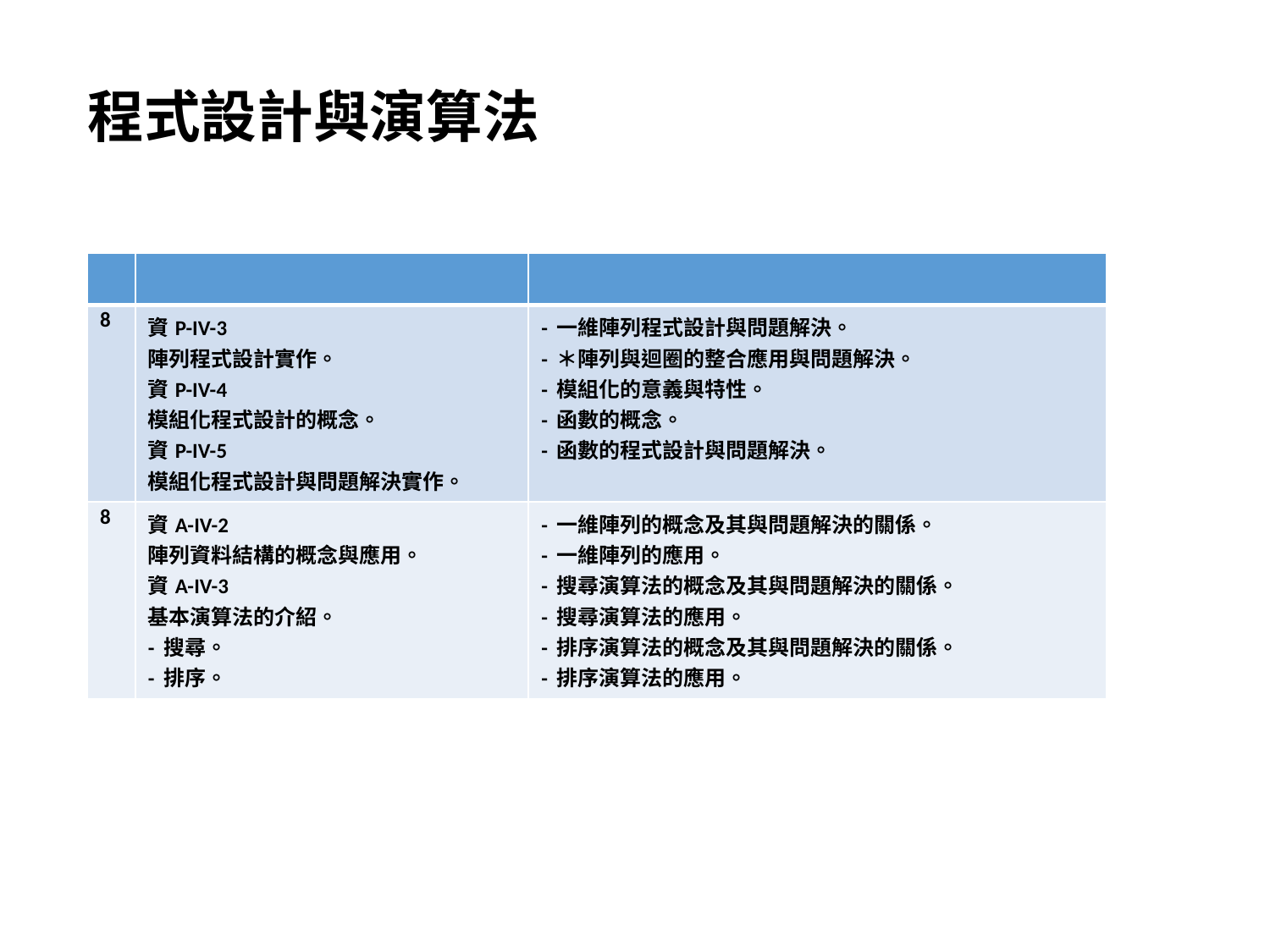

程式設計與演算法
|  |  |  |
| --- | --- | --- |
| 8 | 資P-IV-3 陣列程式設計實作。 資P-IV-4 模組化程式設計的概念。 資P-IV-5 模組化程式設計與問題解決實作。 | - 一維陣列程式設計與問題解決。 - ＊陣列與迴圈的整合應用與問題解決。 - 模組化的意義與特性。 - 函數的概念。 - 函數的程式設計與問題解決。 |
| 8 | 資A-IV-2 陣列資料結構的概念與應用。 資A-IV-3 基本演算法的介紹。 - 搜尋。 - 排序。 | - 一維陣列的概念及其與問題解決的關係。 - 一維陣列的應用。 - 搜尋演算法的概念及其與問題解決的關係。 - 搜尋演算法的應用。 - 排序演算法的概念及其與問題解決的關係。 - 排序演算法的應用。 |